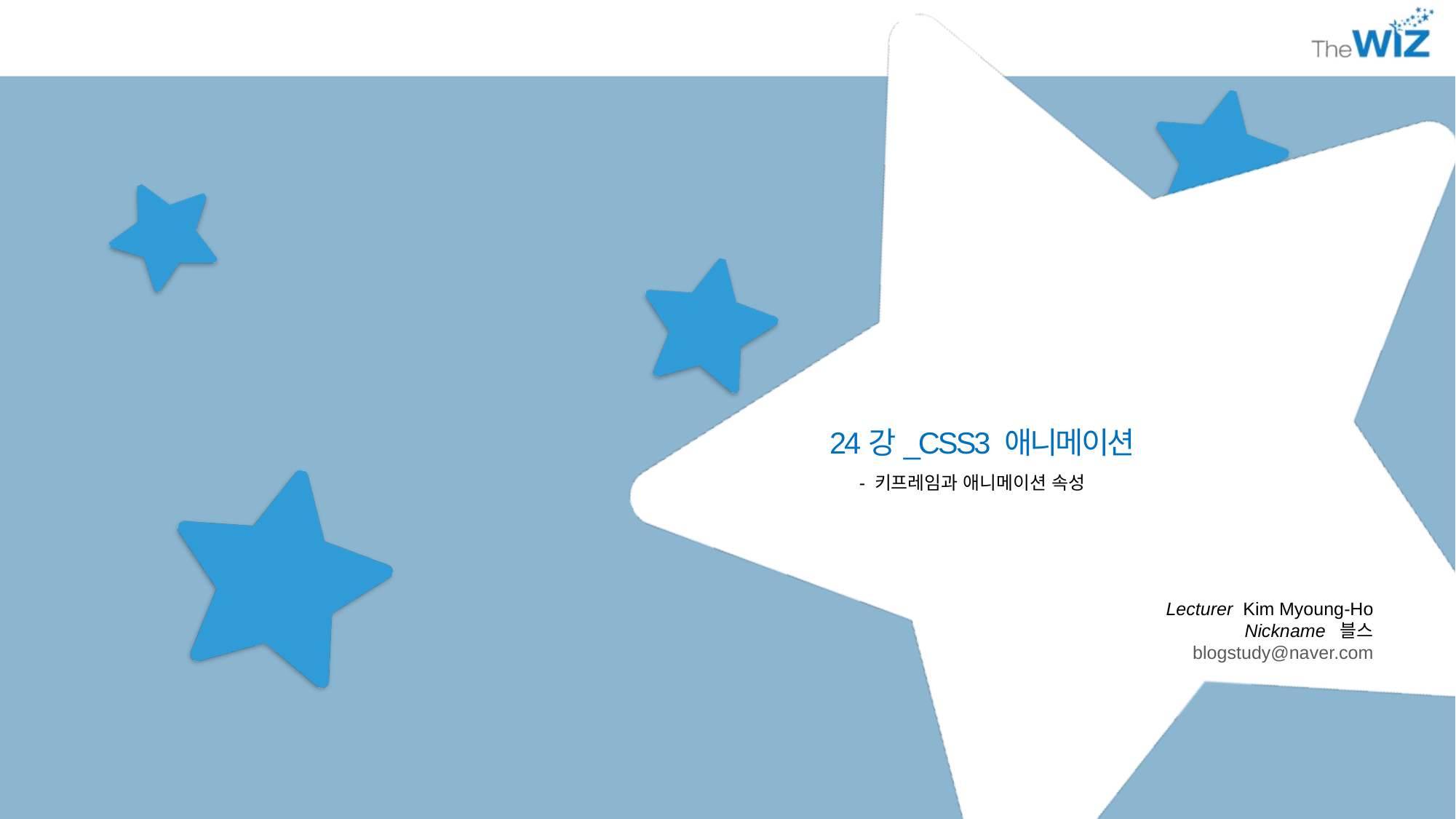

24강_CSS3 애니메이션
- 키프레임과 애니메이션 속성
Lecturer  Kim Myoung-Ho
Nickname  블스
blogstudy@naver.com